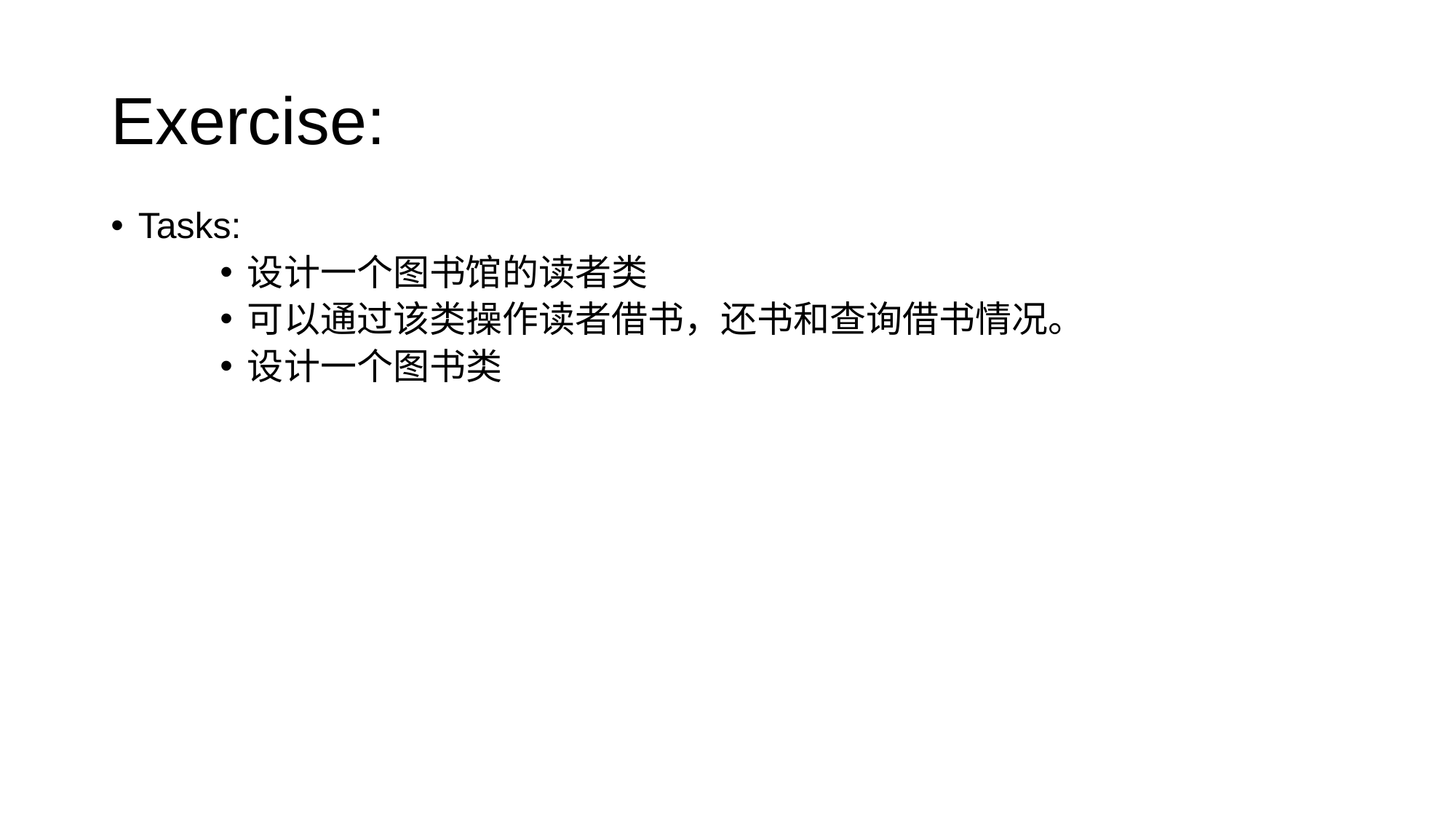

# Exercise:
Tasks:
设计一个图书馆的读者类
可以通过该类操作读者借书，还书和查询借书情况。
设计一个图书类